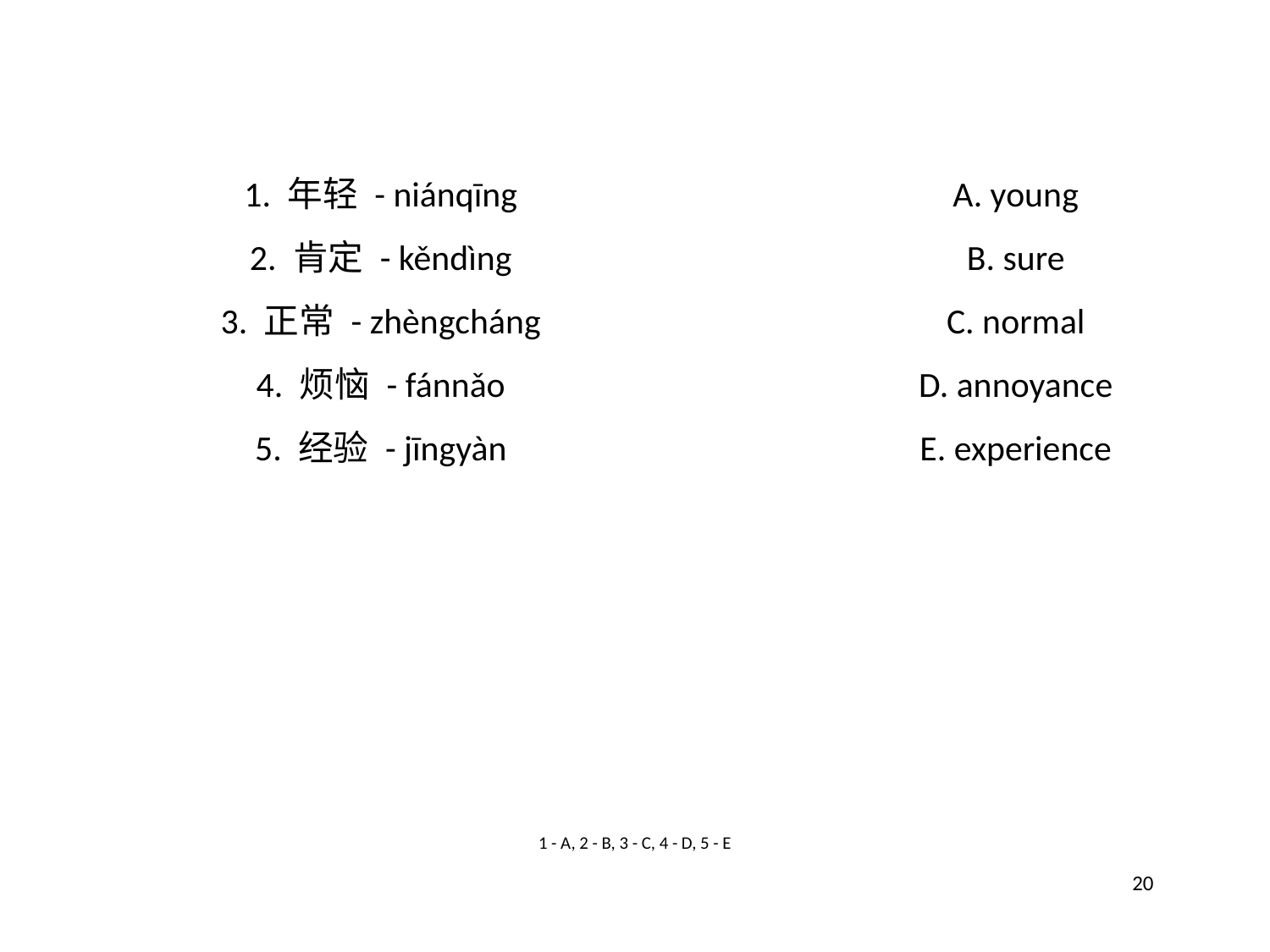

1. 年轻 - niánqīng

A. young

2. 肯定 - kěndìng

B. sure

3. 正常 - zhèngcháng

C. normal

4. 烦恼 - fánnǎo

D. annoyance

5. 经验 - jīngyàn

E. experience
1 - A, 2 - B, 3 - C, 4 - D, 5 - E

20